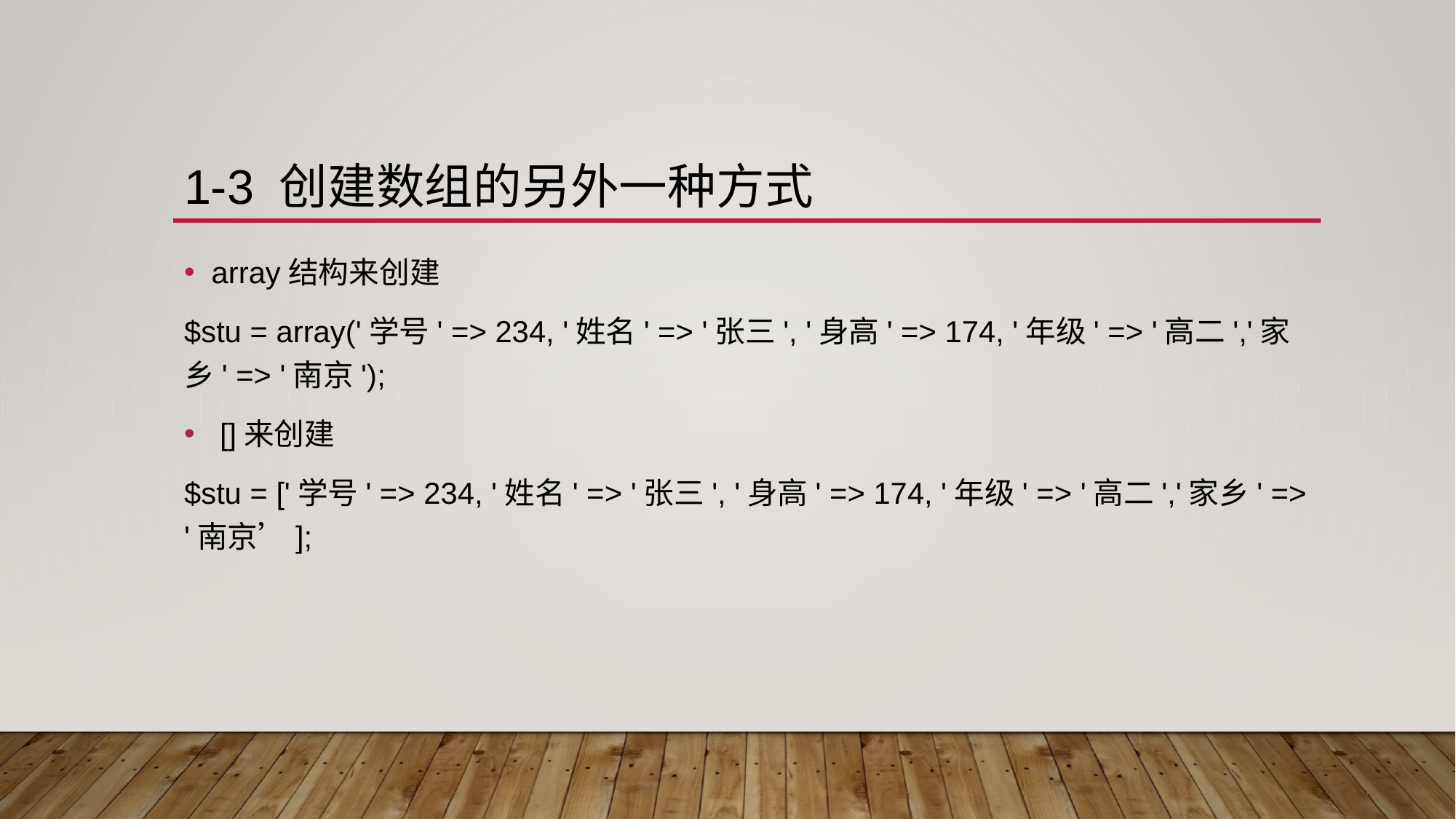

# 1-3 创建数组的另外一种方式
array结构来创建
$stu = array('学号' => 234, '姓名' => '张三', '身高' => 174, '年级' => '高二','家乡' => '南京');
 []来创建
$stu = ['学号' => 234, '姓名' => '张三', '身高' => 174, '年级' => '高二','家乡' => '南京’];